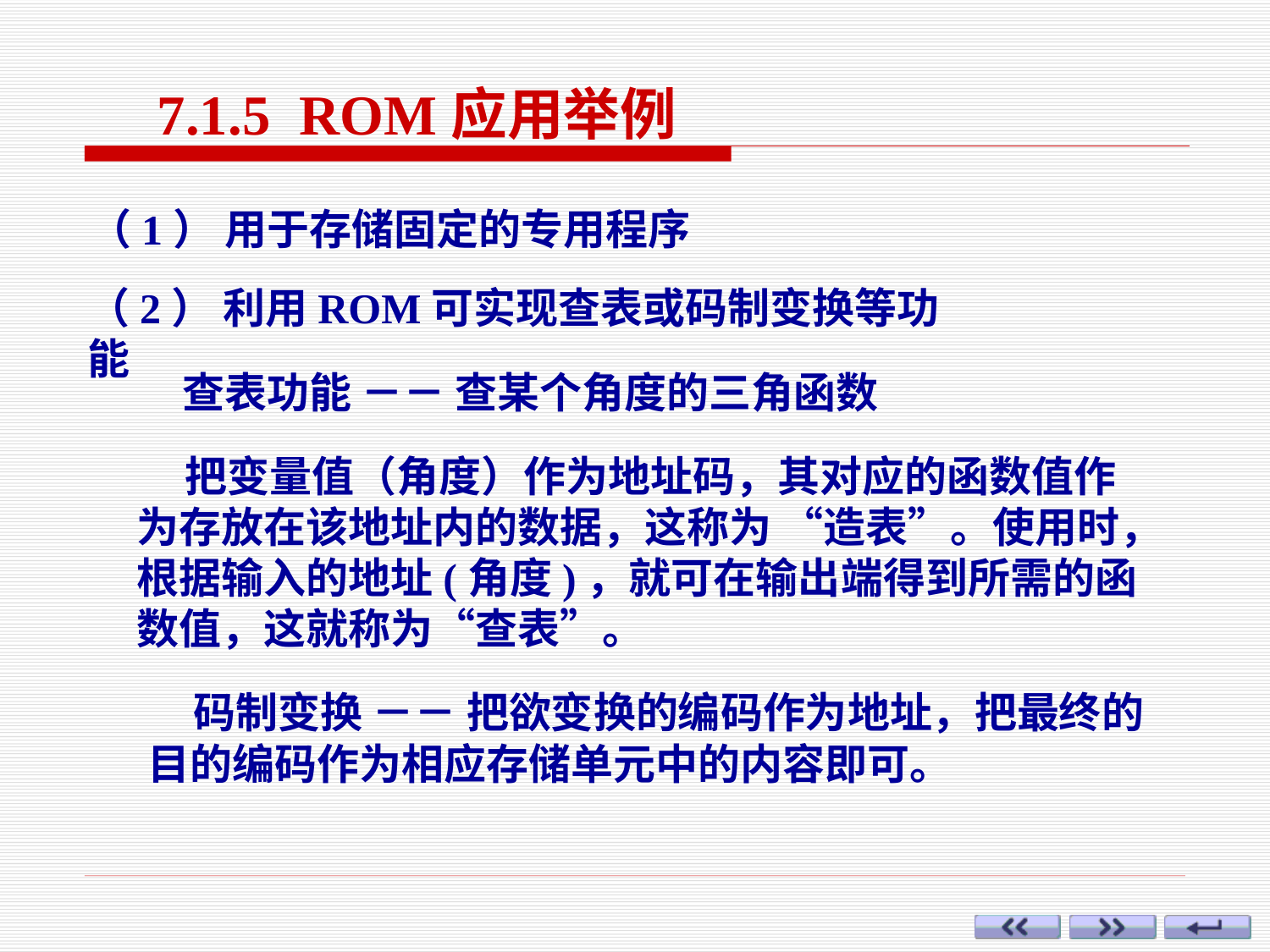

7.1.5  ROM应用举例
（1） 用于存储固定的专用程序
（2） 利用ROM可实现查表或码制变换等功能
    查表功能 －－ 查某个角度的三角函数
    把变量值（角度）作为地址码，其对应的函数值作为存放在该地址内的数据，这称为 “造表”。使用时，根据输入的地址(角度)，就可在输出端得到所需的函数值，这就称为“查表”。
   码制变换 －－ 把欲变换的编码作为地址，把最终的目的编码作为相应存储单元中的内容即可。